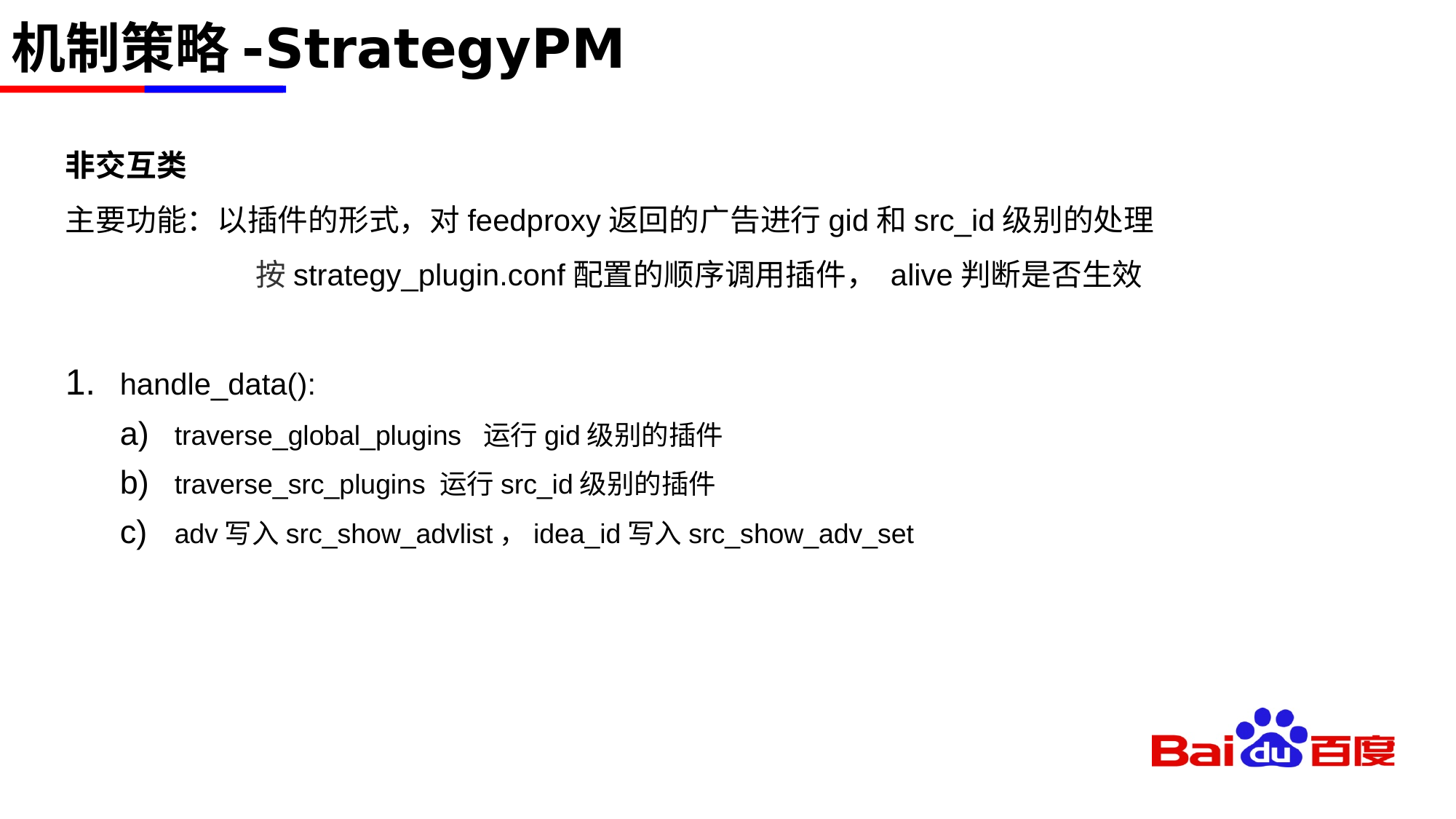

# 机制策略-StrategyPM
非交互类
主要功能：以插件的形式，对feedproxy返回的广告进行gid和src_id级别的处理
	           按strategy_plugin.conf配置的顺序调用插件， alive判断是否生效

handle_data():
traverse_global_plugins  运行gid级别的插件
traverse_src_plugins 运行src_id级别的插件
adv写入src_show_advlist，idea_id写入src_show_adv_set